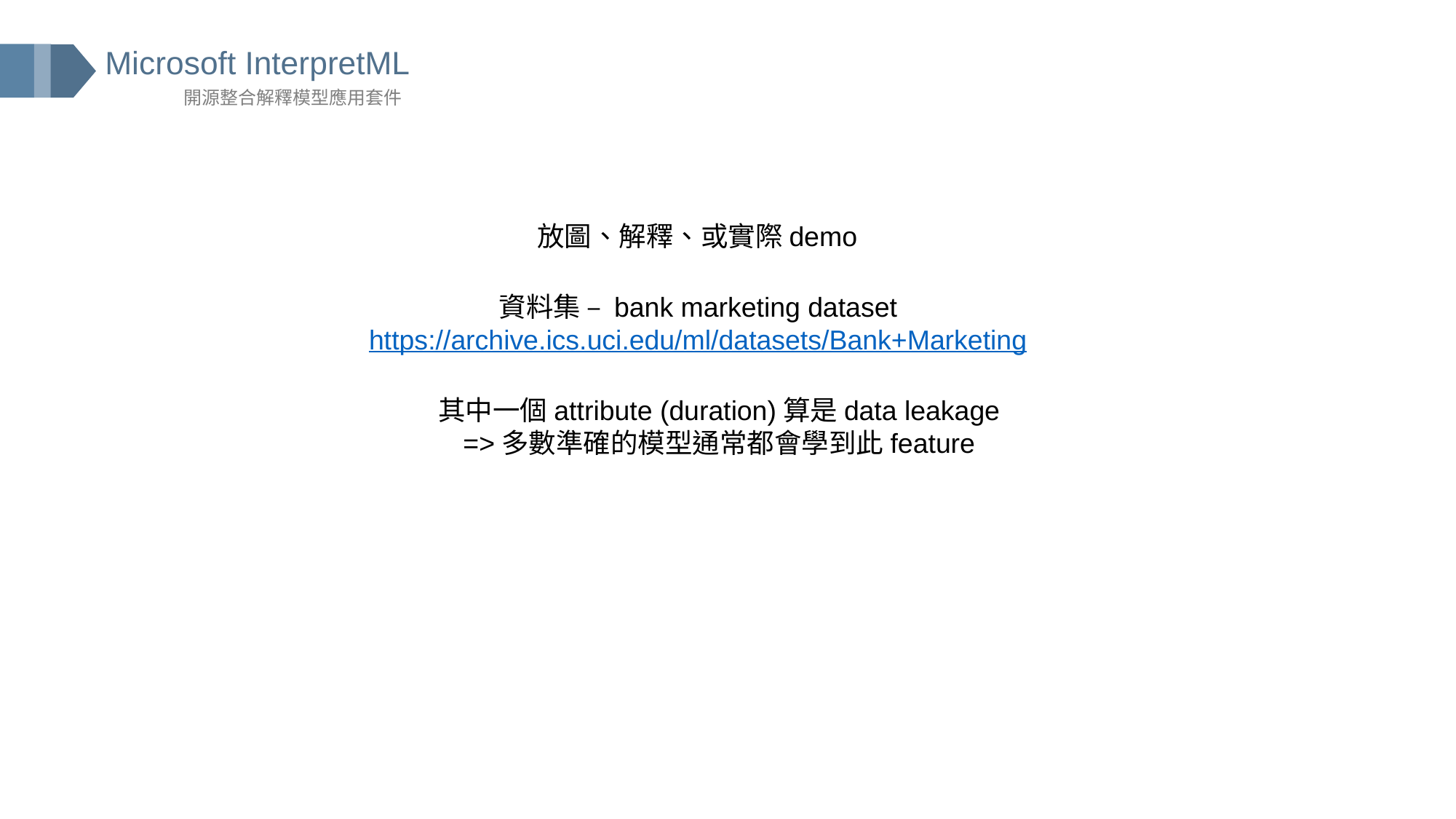

放圖、解釋、或實際demo
資料集 – bank marketing dataset
https://archive.ics.uci.edu/ml/datasets/Bank+Marketing
其中一個attribute (duration)算是data leakage
=>多數準確的模型通常都會學到此feature